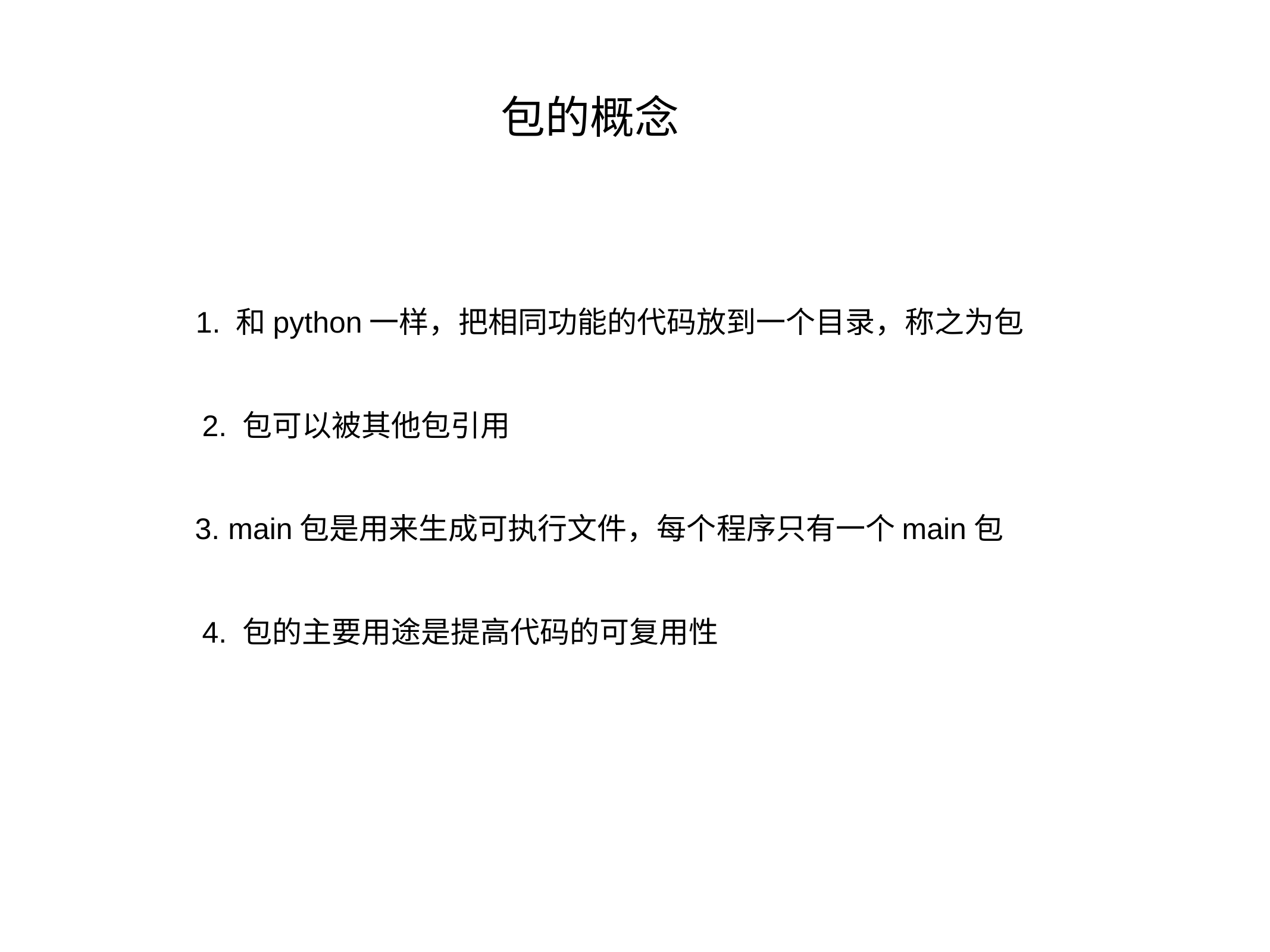

包的概念
1. 和python一样，把相同功能的代码放到一个目录，称之为包
2. 包可以被其他包引用
3. main包是用来生成可执行文件，每个程序只有一个main包
4. 包的主要用途是提高代码的可复用性